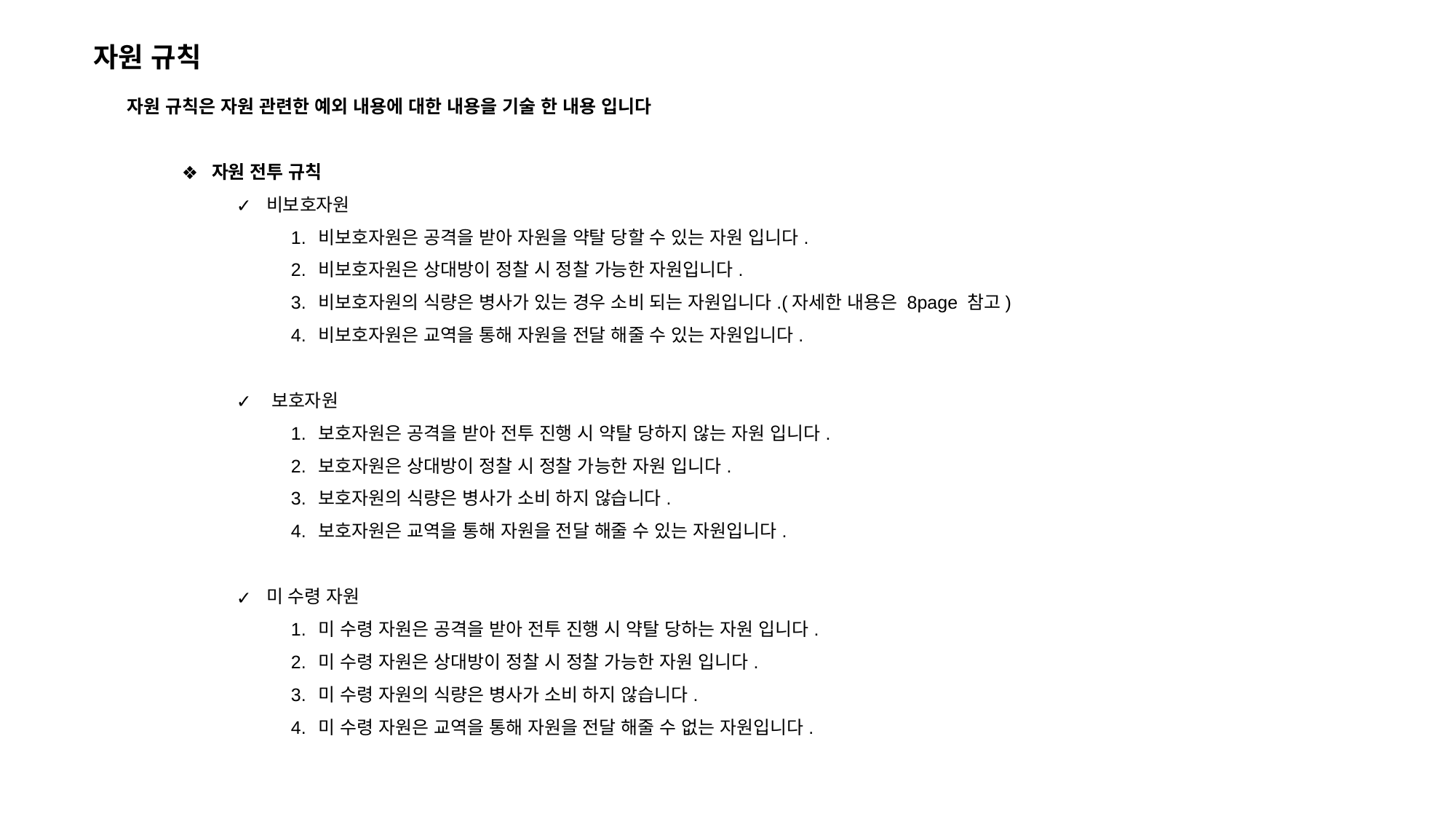

자원 규칙
자원 규칙은 자원 관련한 예외 내용에 대한 내용을 기술 한 내용 입니다

 자원 전투 규칙
 비보호자원
비보호자원은 공격을 받아 자원을 약탈 당할 수 있는 자원 입니다.
비보호자원은 상대방이 정찰 시 정찰 가능한 자원입니다.
비보호자원의 식량은 병사가 있는 경우 소비 되는 자원입니다.(자세한 내용은 8page 참고)
비보호자원은 교역을 통해 자원을 전달 해줄 수 있는 자원입니다.

  보호자원
보호자원은 공격을 받아 전투 진행 시 약탈 당하지 않는 자원 입니다.
보호자원은 상대방이 정찰 시 정찰 가능한 자원 입니다.
보호자원의 식량은 병사가 소비 하지 않습니다.
보호자원은 교역을 통해 자원을 전달 해줄 수 있는 자원입니다.

 미 수령 자원
미 수령 자원은 공격을 받아 전투 진행 시 약탈 당하는 자원 입니다.
미 수령 자원은 상대방이 정찰 시 정찰 가능한 자원 입니다.
미 수령 자원의 식량은 병사가 소비 하지 않습니다.
미 수령 자원은 교역을 통해 자원을 전달 해줄 수 없는 자원입니다.